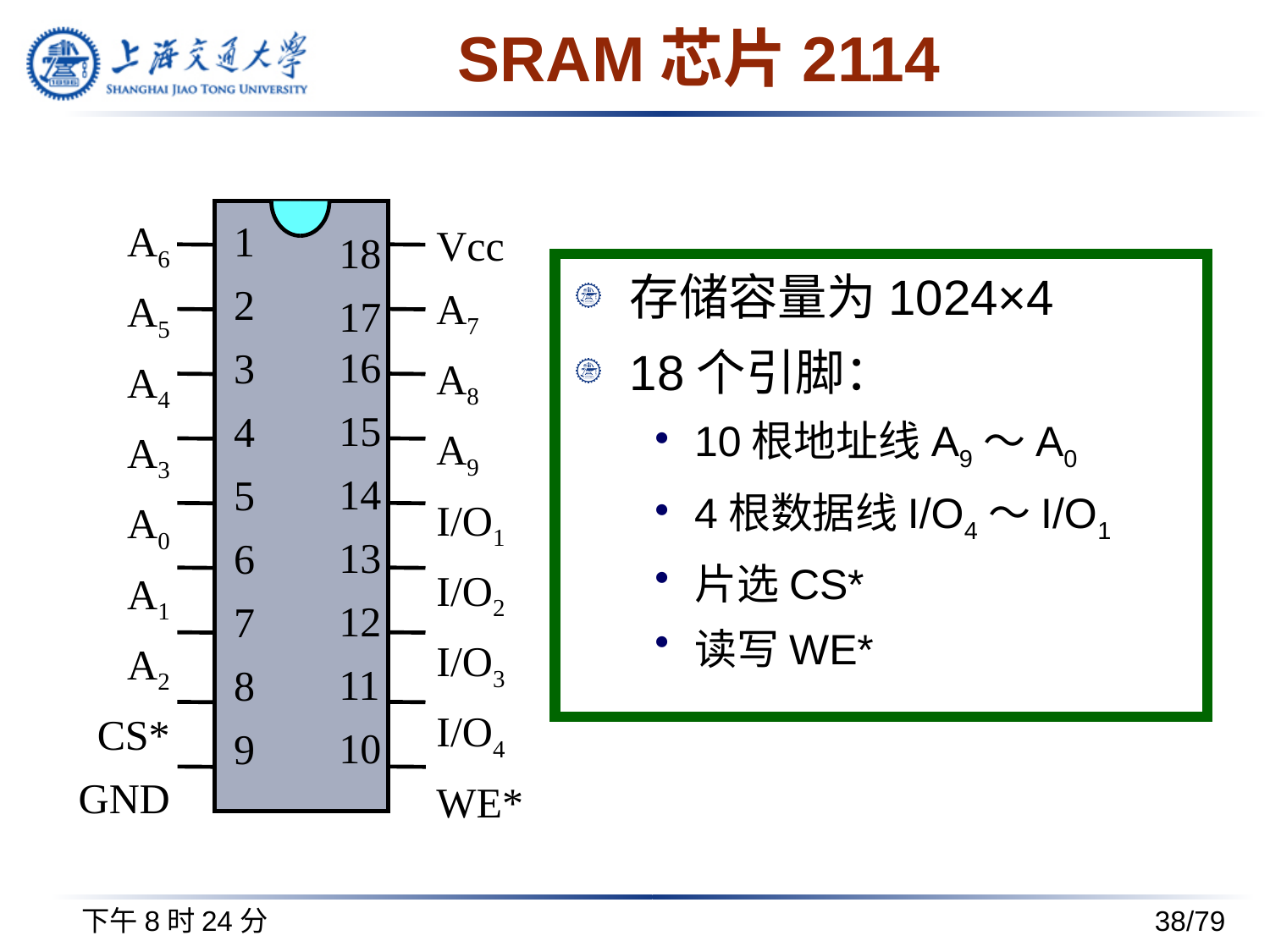

# SRAM芯片2114

A6
A5
A4
A3
A0
A1
A2
CS*
GND
1
2
3
4
5
6
7
8
9

Vcc
A7
A8
A9
I/O1
I/O2
I/O3
I/O4
WE*
18
1716
15
14
13
12
11
10

存储容量为1024×4
18个引脚：
10根地址线A9～A0
4根数据线I/O4～I/O1
片选CS*
读写WE*
下午8时24分
38/79